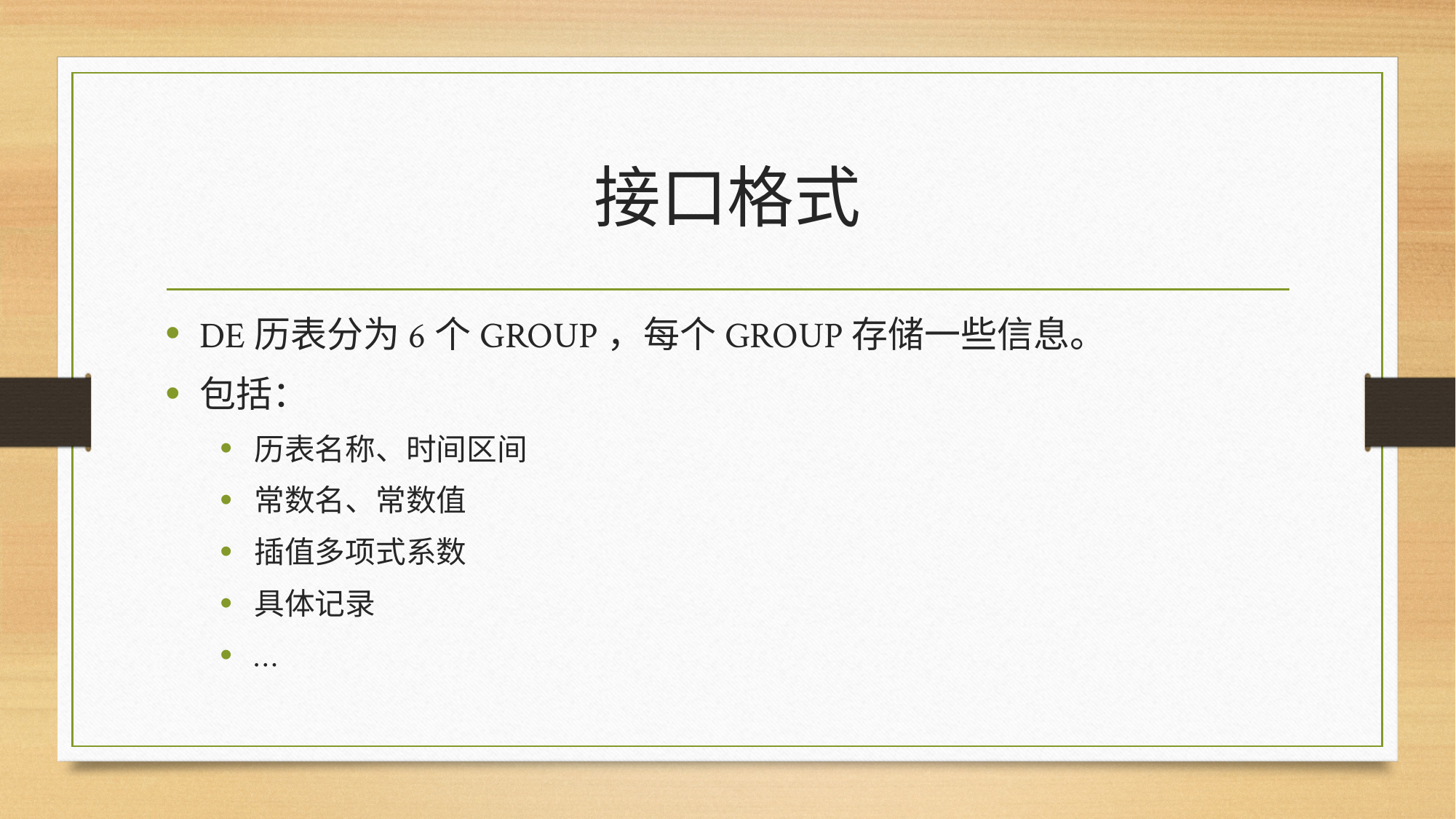

# 接口格式
DE历表分为6个GROUP，每个GROUP存储一些信息。
包括：
历表名称、时间区间
常数名、常数值
插值多项式系数
具体记录
…